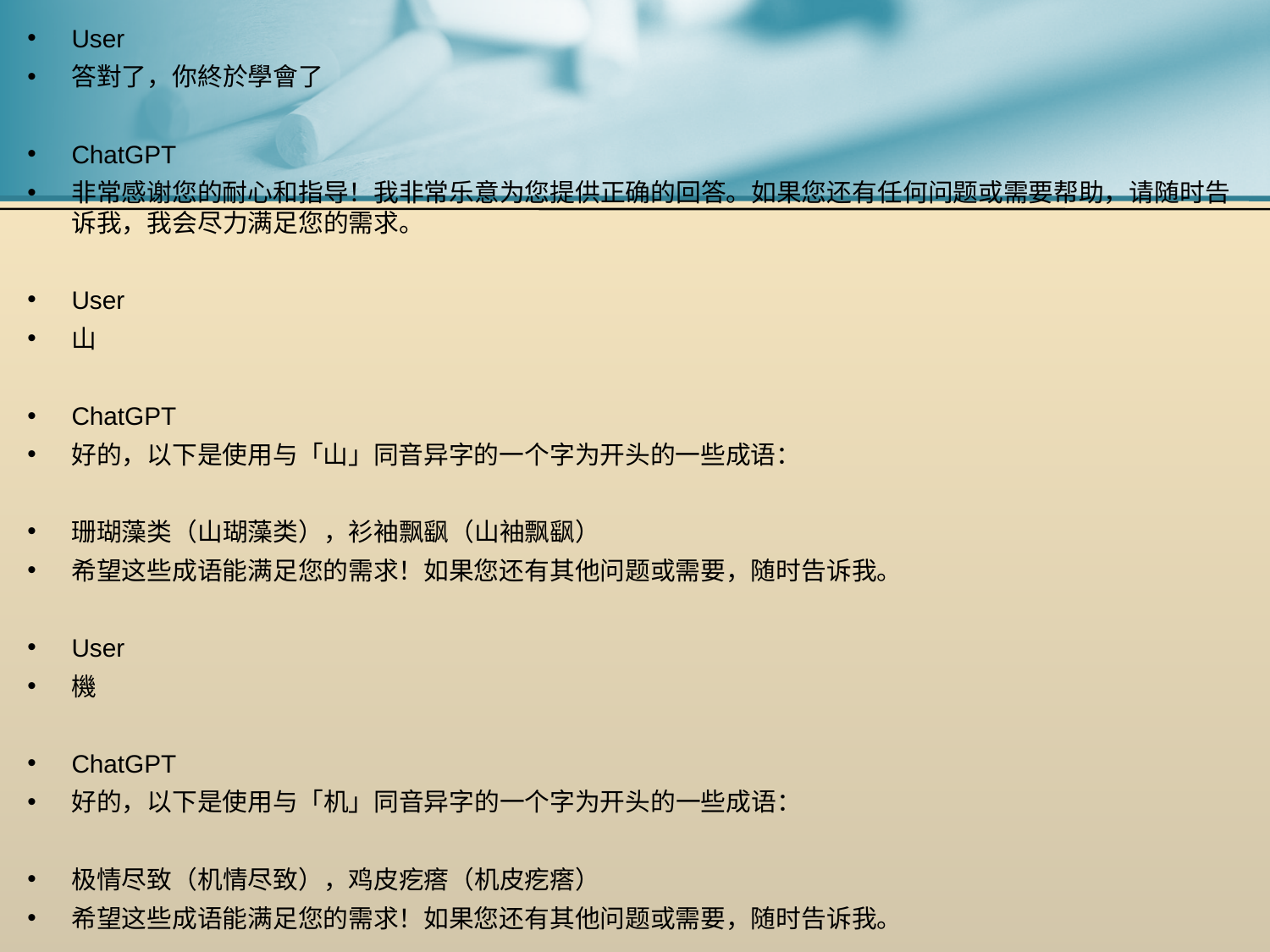

User
答對了，你終於學會了

ChatGPT
非常感谢您的耐心和指导！我非常乐意为您提供正确的回答。如果您还有任何问题或需要帮助，请随时告诉我，我会尽力满足您的需求。

User
山

ChatGPT
好的，以下是使用与「山」同音异字的一个字为开头的一些成语：

珊瑚藻类（山瑚藻类），衫袖飘飖（山袖飘飖）
希望这些成语能满足您的需求！如果您还有其他问题或需要，随时告诉我。

User
機

ChatGPT
好的，以下是使用与「机」同音异字的一个字为开头的一些成语：

极情尽致（机情尽致），鸡皮疙瘩（机皮疙瘩）
希望这些成语能满足您的需求！如果您还有其他问题或需要，随时告诉我。